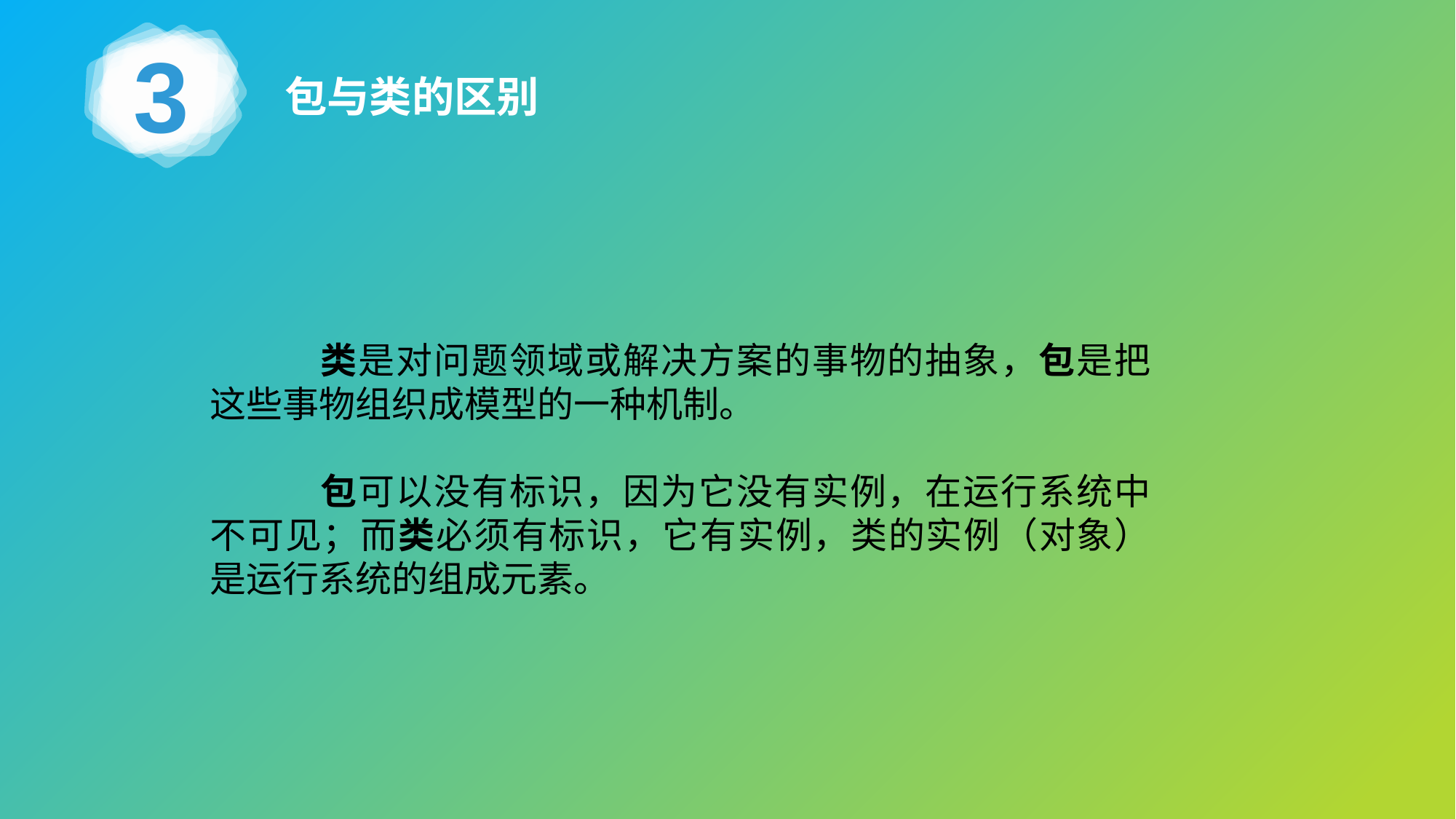

3

包与类的区别
	类是对问题领域或解决方案的事物的抽象，包是把这些事物组织成模型的一种机制。

	包可以没有标识，因为它没有实例，在运行系统中不可见；而类必须有标识，它有实例，类的实例（对象）是运行系统的组成元素。